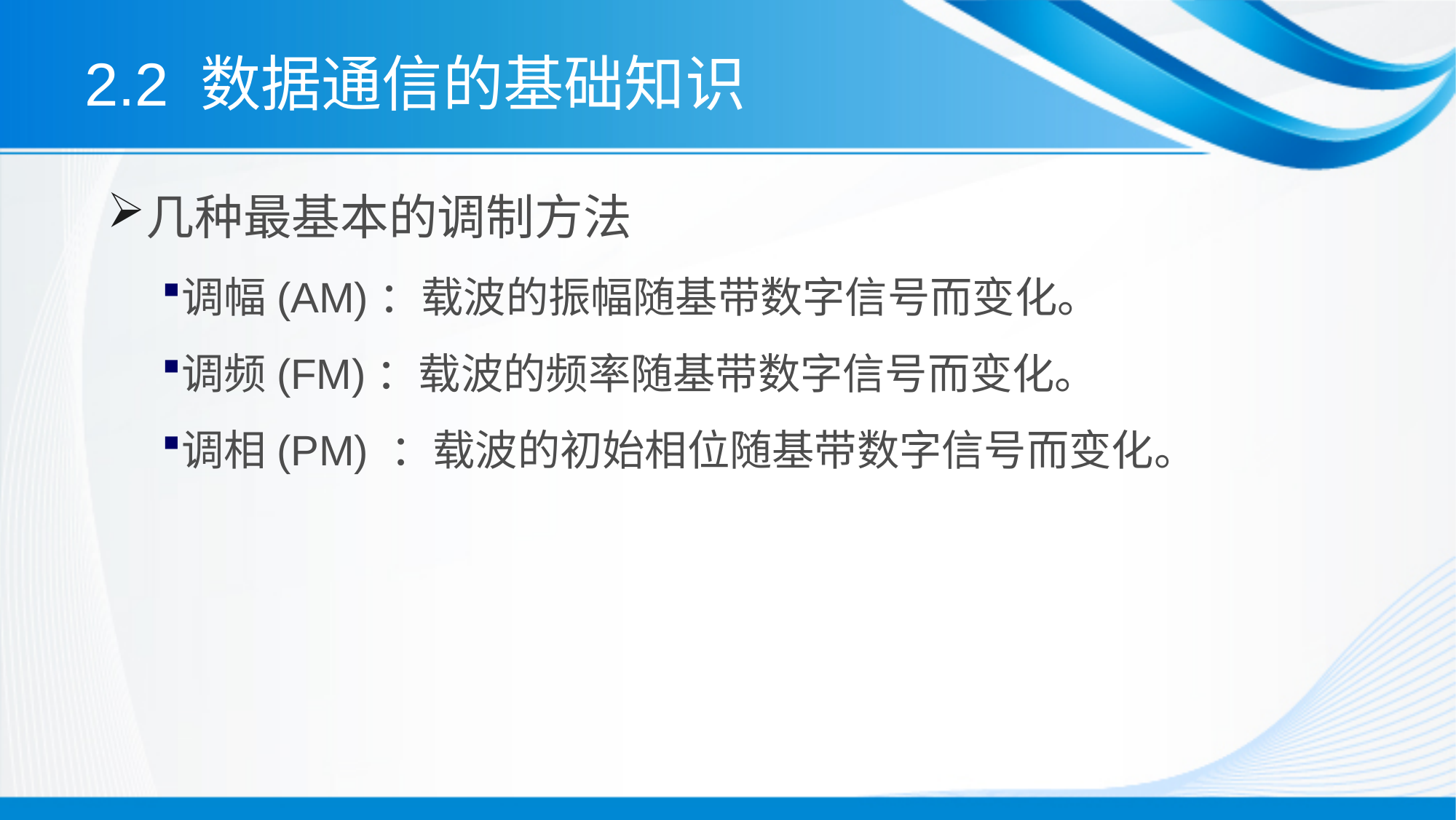

# 2.2 数据通信的基础知识
几种最基本的调制方法
调幅(AM)：载波的振幅随基带数字信号而变化。
调频(FM)：载波的频率随基带数字信号而变化。
调相(PM) ：载波的初始相位随基带数字信号而变化。